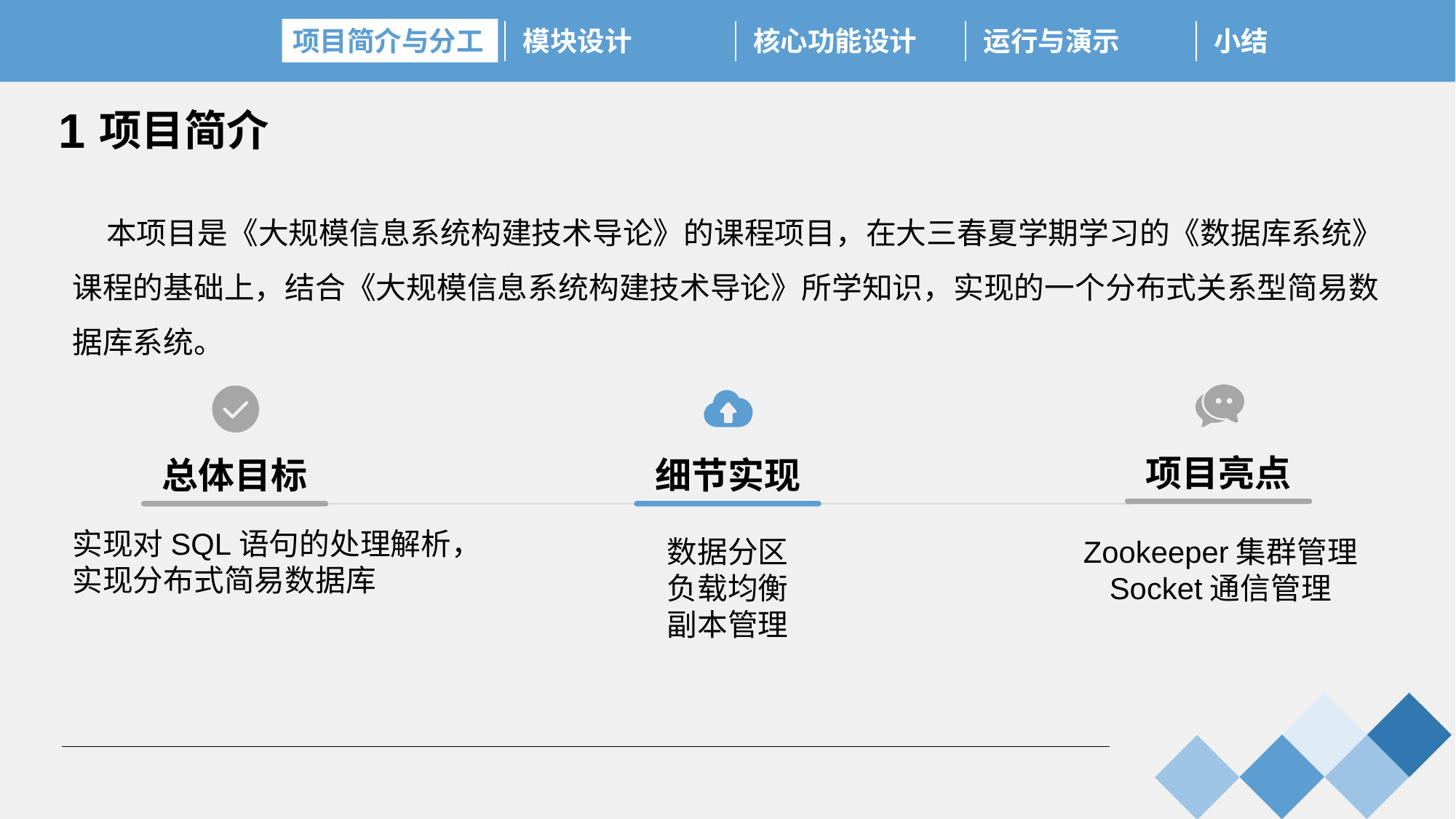

项目简介与分工
模块设计
核心功能设计
运行与演示
小结
1
项目简介
    本项目是《大规模信息系统构建技术导论》的课程项目，在大三春夏学期学习的《数据库系统》课程的基础上，结合《大规模信息系统构建技术导论》所学知识，实现的一个分布式关系型简易数据库系统。

总体目标

项目亮点

细节实现

实现对SQL语句的处理解析，
实现分布式简易数据库
数据分区
负载均衡
副本管理
Zookeeper集群管理
Socket通信管理